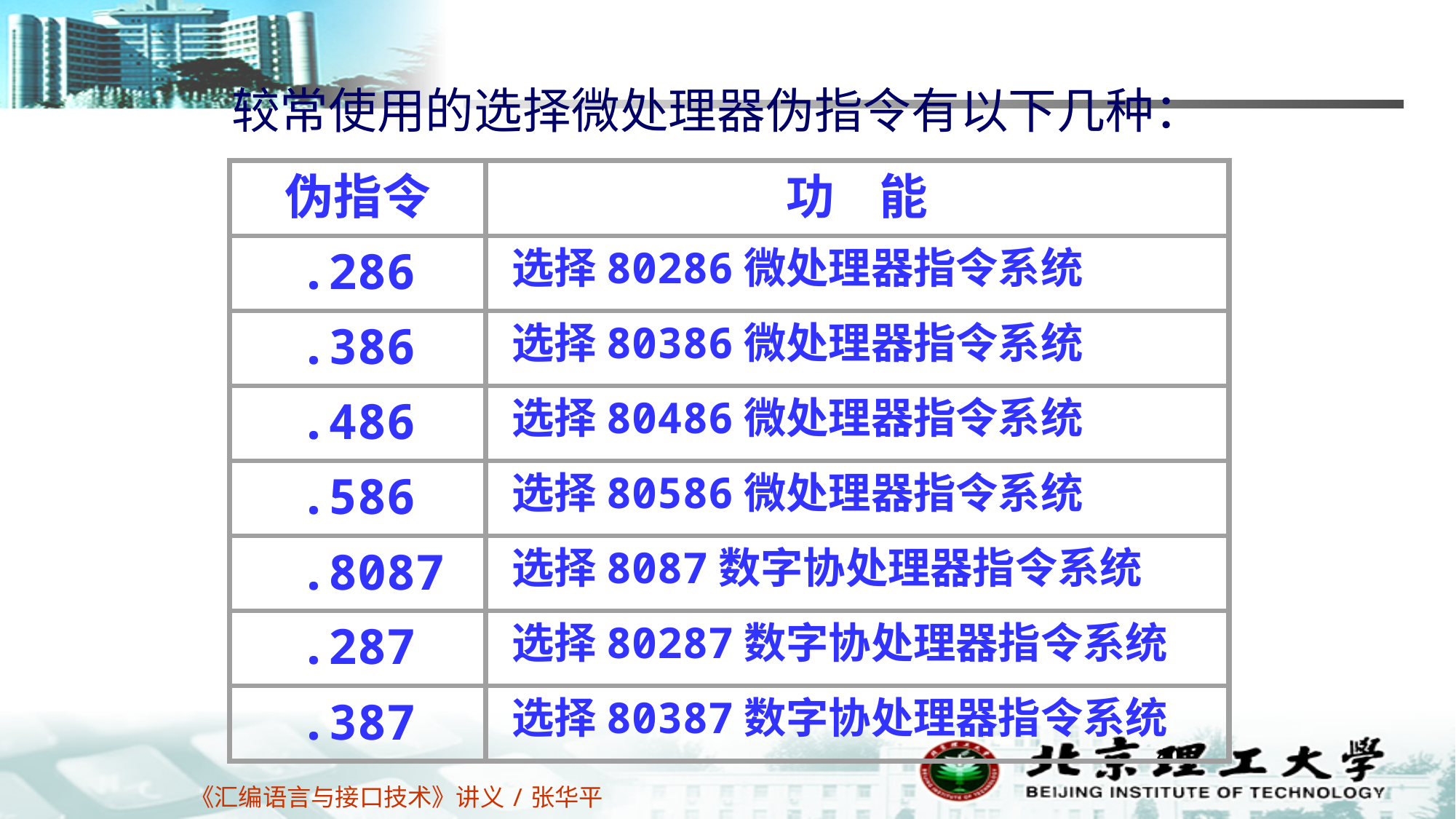

较常使用的选择微处理器伪指令有以下几种：

伪指令

功    能

.286

选择80286微处理器指令系统

.386

选择80386微处理器指令系统

.486

选择80486微处理器指令系统

.586

选择80586微处理器指令系统

 .8087

选择8087数字协处理器指令系统

.287

选择80287数字协处理器指令系统

.387

选择80387数字协处理器指令系统
40